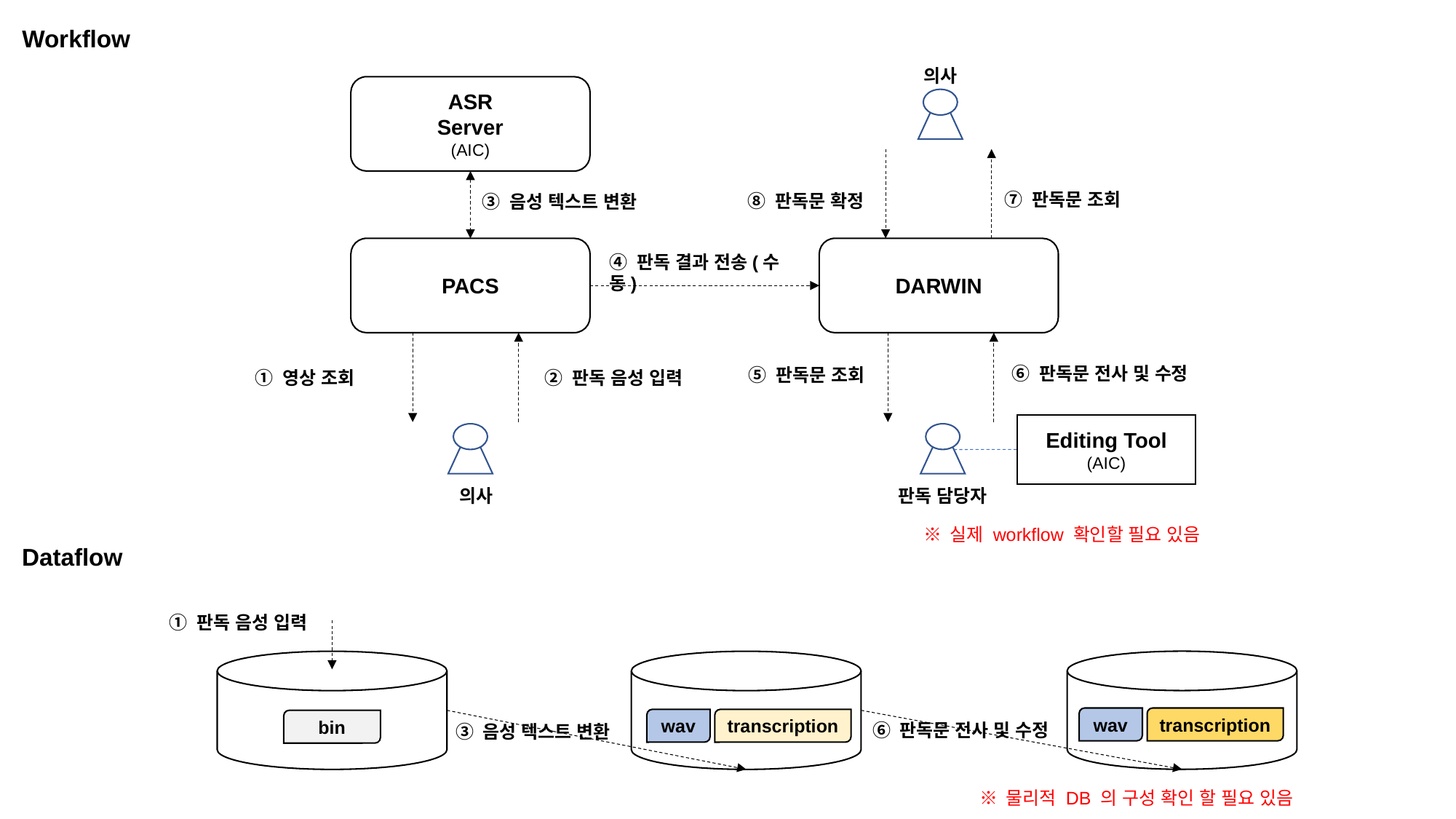

Workflow
의사
ASR
Server
(AIC)

⑦ 판독문 조회
⑧ 판독문 확정
③ 음성 텍스트 변환
PACS
DARWIN
④ 판독 결과 전송(수동)
⑥ 판독문 전사 및 수정
⑤ 판독문 조회
① 영상 조회
② 판독 음성 입력
Editing Tool
(AIC)

판독 담당자
의사
※ 실제 workflow 확인할 필요 있음
Dataflow
① 판독 음성 입력

wav
transcription
wav
transcription
bin
⑥ 판독문 전사 및 수정
③ 음성 텍스트 변환
※ 물리적 DB 의 구성 확인 할 필요 있음